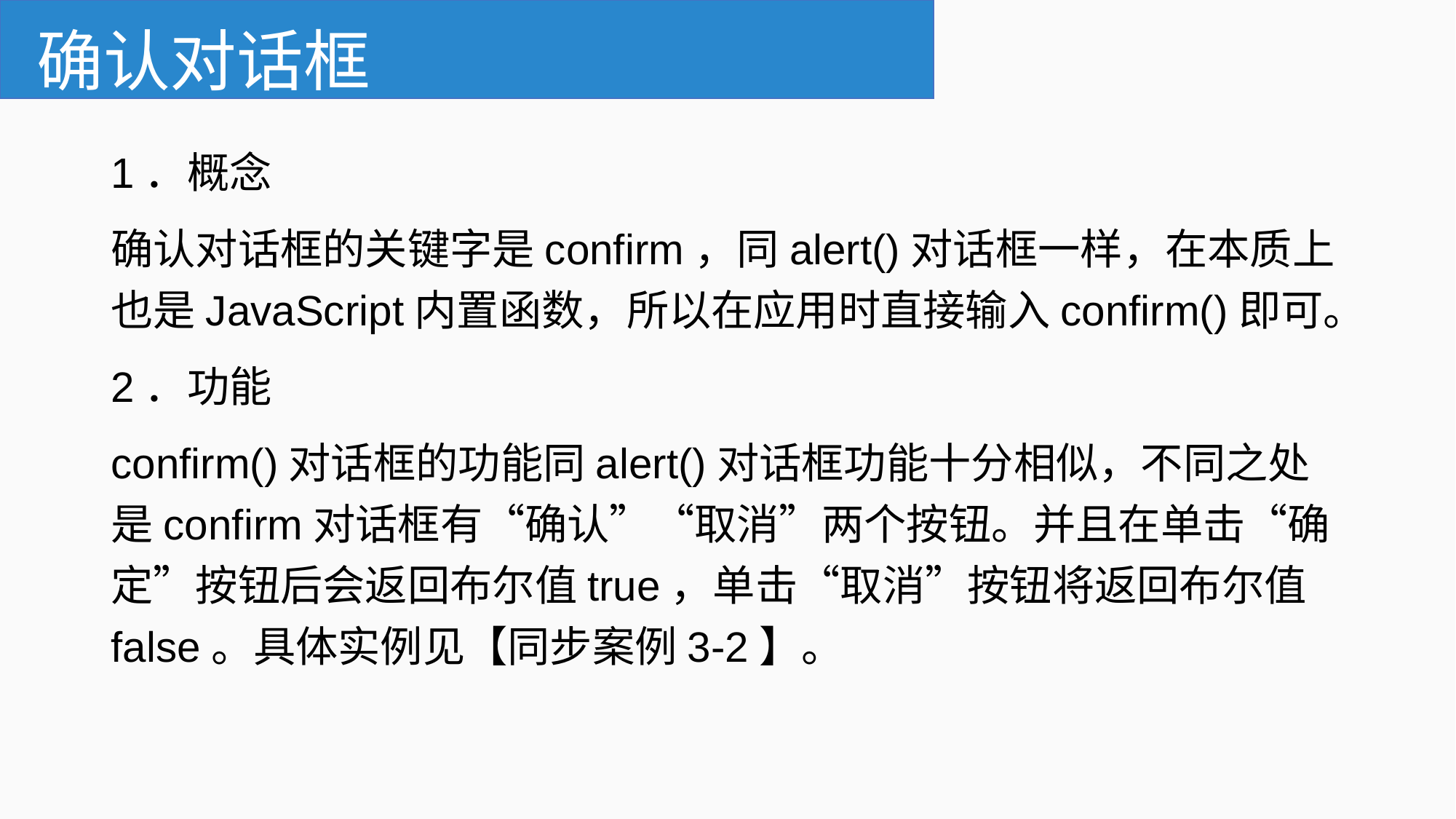

# 确认对话框
1．概念
确认对话框的关键字是confirm，同alert()对话框一样，在本质上也是JavaScript内置函数，所以在应用时直接输入confirm()即可。
2．功能
confirm()对话框的功能同alert()对话框功能十分相似，不同之处是confirm对话框有“确认”“取消”两个按钮。并且在单击“确定”按钮后会返回布尔值true，单击“取消”按钮将返回布尔值false。具体实例见【同步案例3-2】。